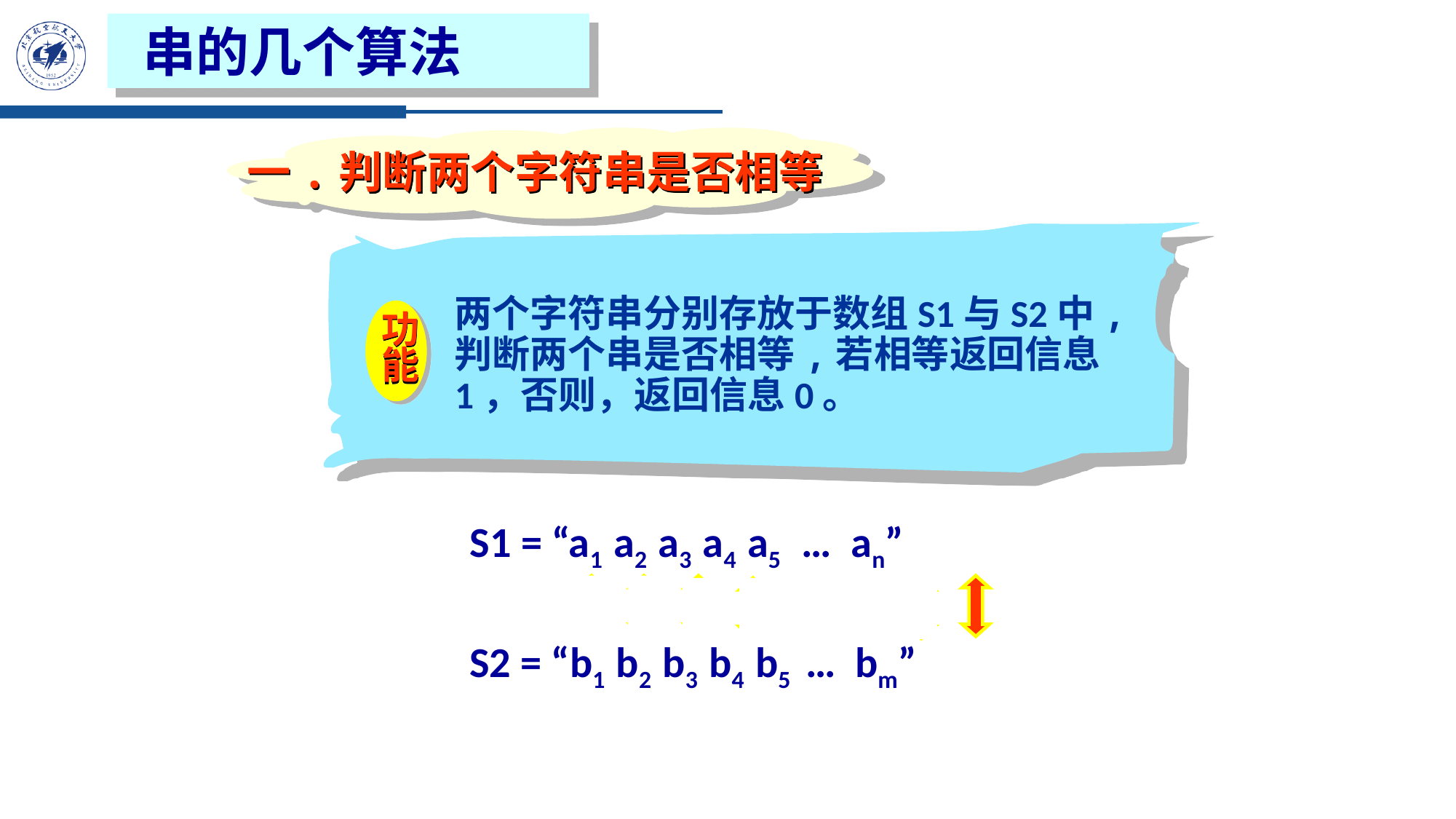

串的几个算法

一.判断两个字符串是否相等

两个字符串分别存放于数组S1与S2中,判断两个串是否相等,若相等返回信息1，否则，返回信息0。

功
能
S1 = “a1  a2  a3  a4  a5   …  an”

S2 = “b1  b2  b3  b4  b5  …  bm”